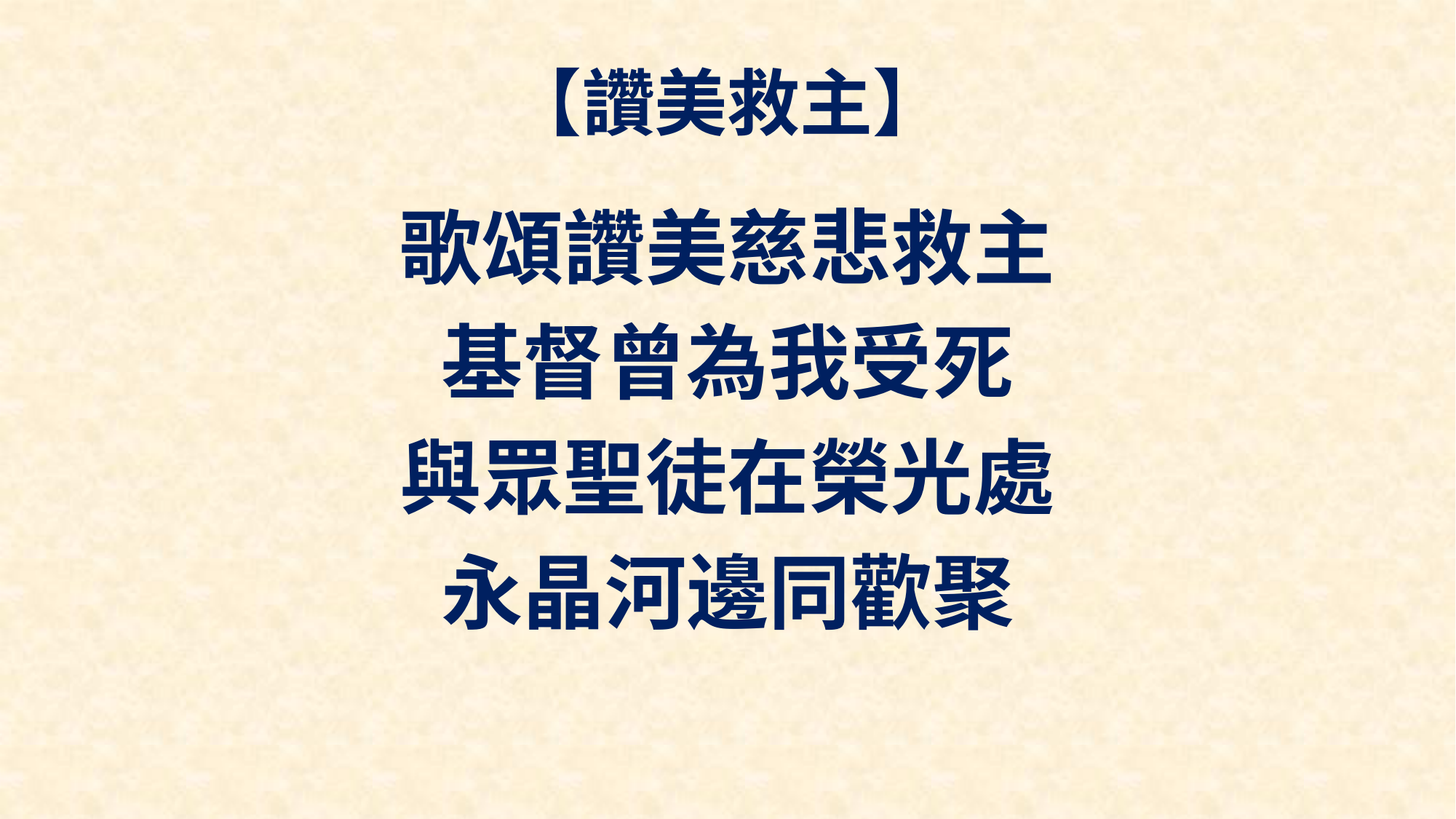

# 【讚美救主】
歌頌讚美慈悲救主
基督曾為我受死
與眾聖徒在榮光處
永晶河邊同歡聚